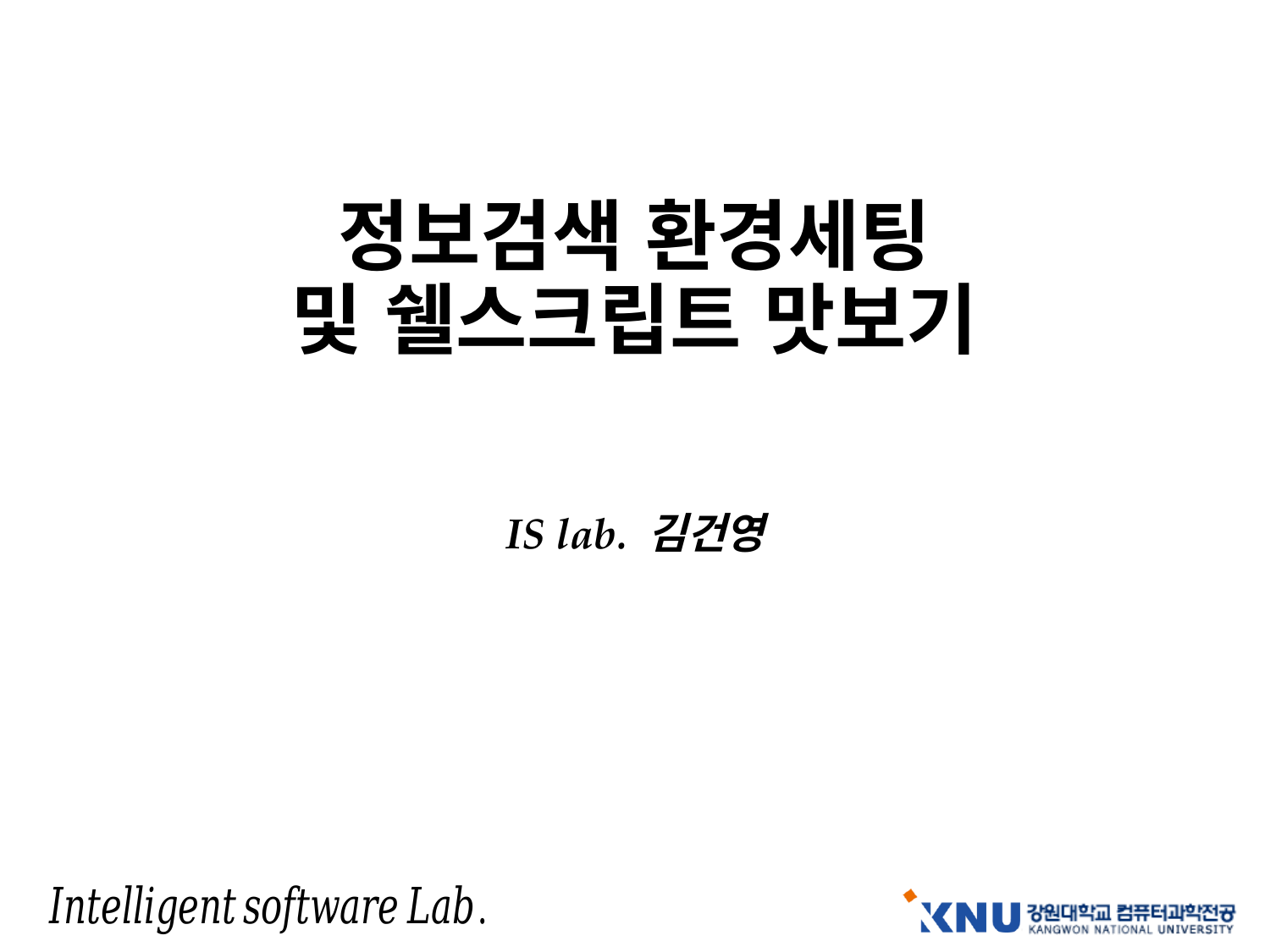

# 정보검색 환경세팅 및 쉘스크립트 맛보기
IS lab. 김건영